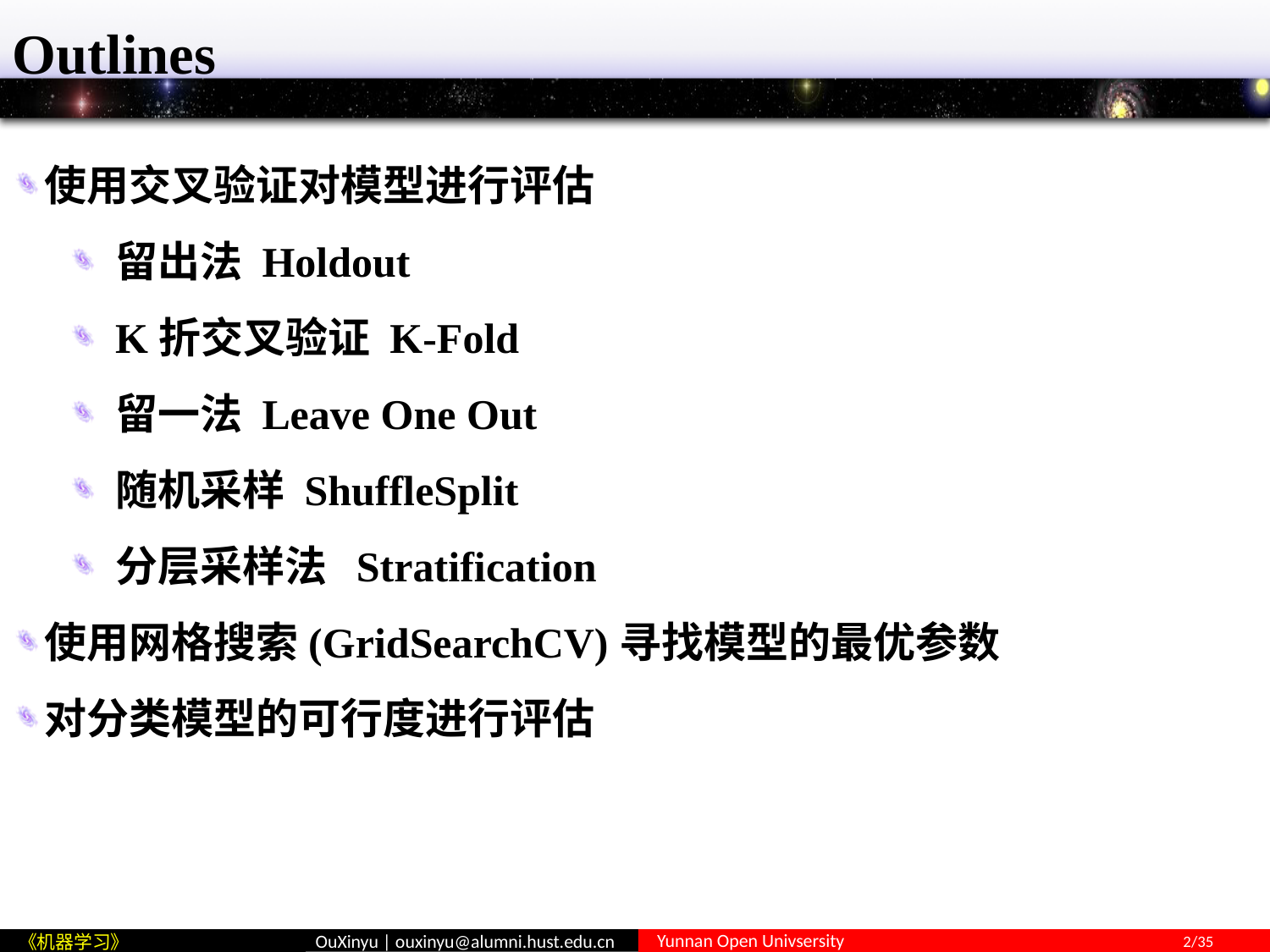

# Outlines
使用交叉验证对模型进行评估
留出法 Holdout
K折交叉验证 K-Fold
留一法 Leave One Out
随机采样 ShuffleSplit
分层采样法  Stratification
使用网格搜索(GridSearchCV)寻找模型的最优参数
对分类模型的可行度进行评估